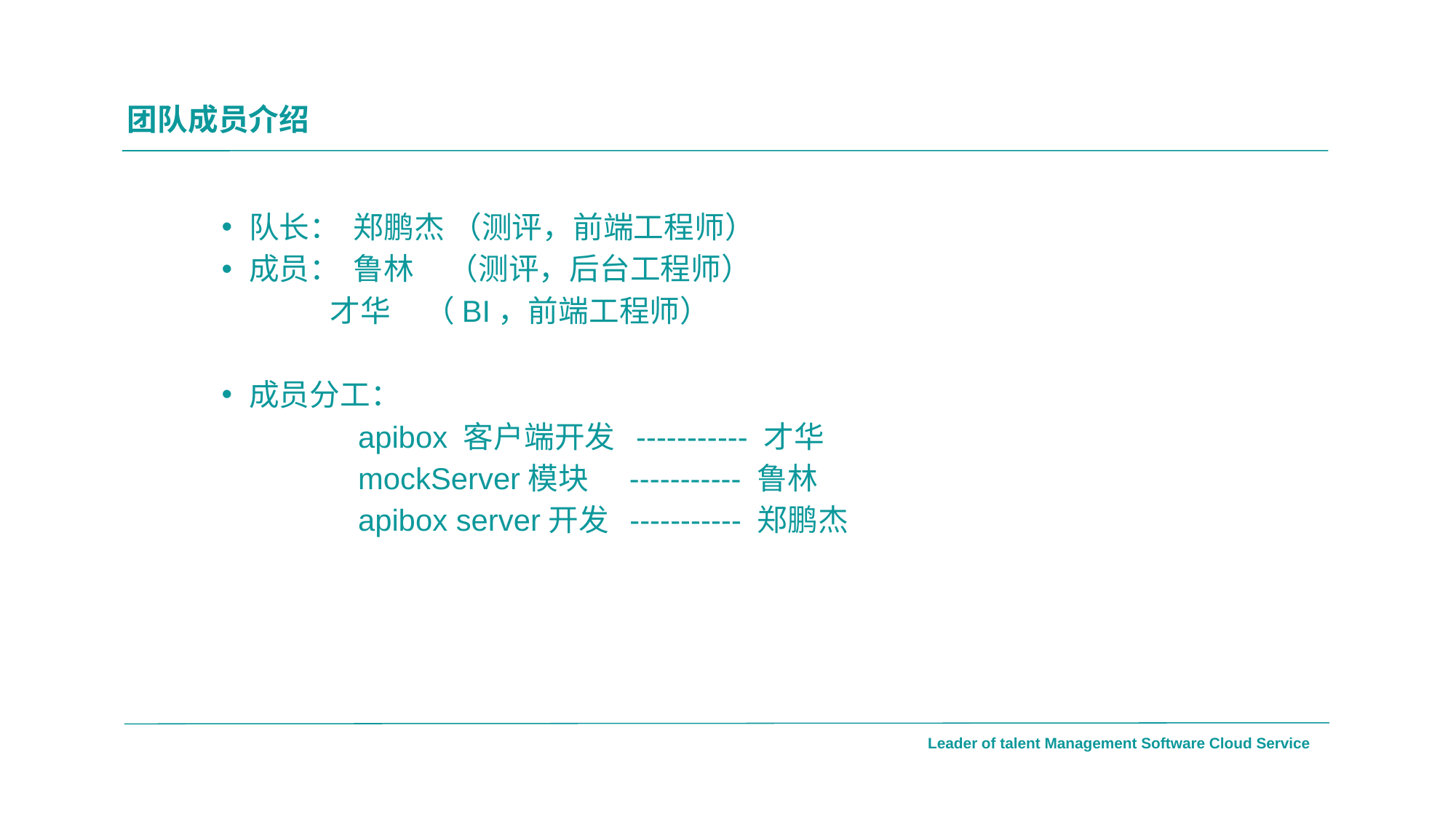

# 团队成员介绍
队长：  郑鹏杰 （测评，前端工程师）
成员：  鲁林     （测评，后台工程师）
               才华     （BI，前端工程师）

成员分工：
		apibox 客户端开发  ----------- 才华
		mockServer模块     ----------- 鲁林
		apibox server开发  ----------- 郑鹏杰